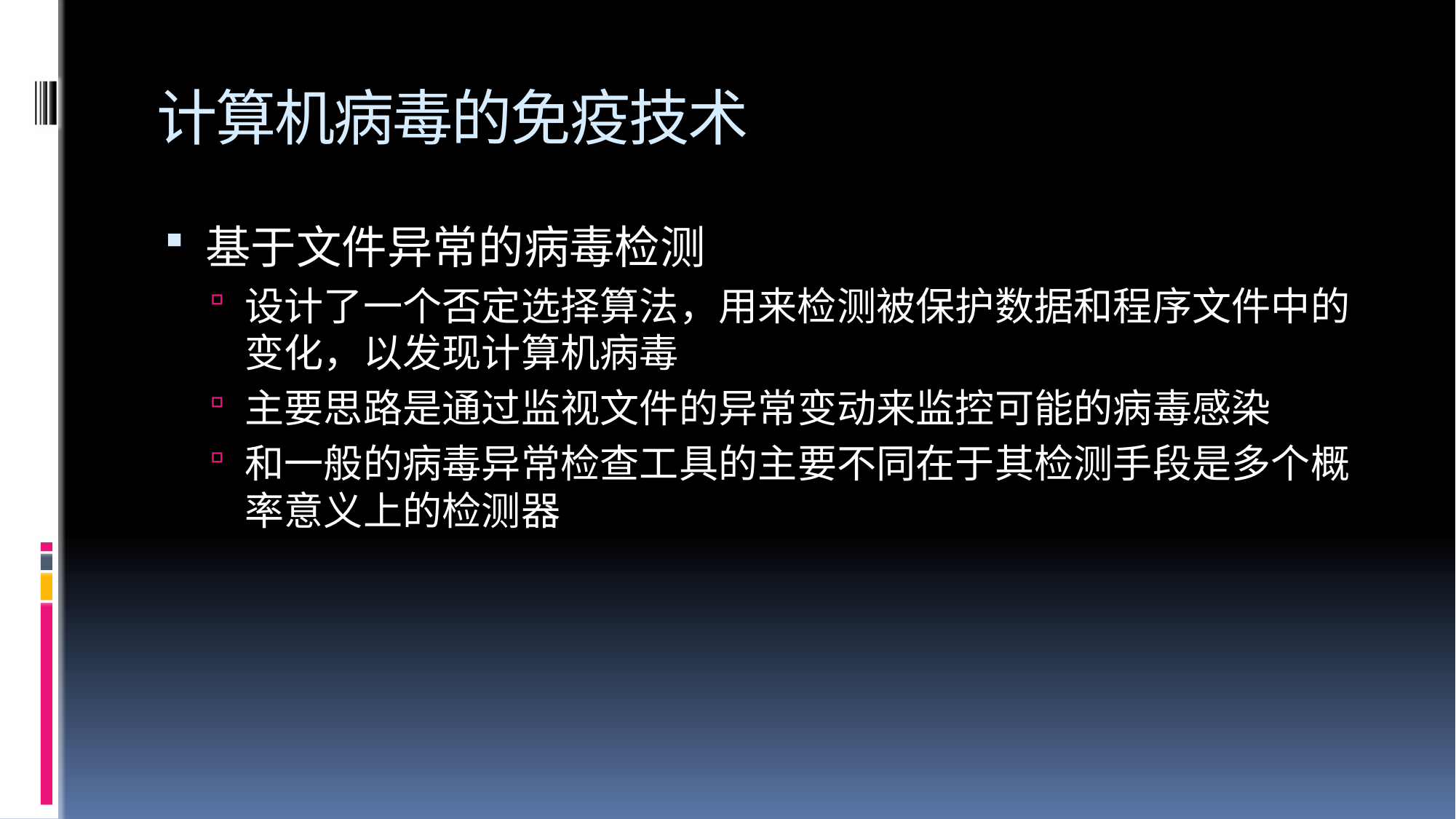

# 计算机病毒的免疫技术
基于文件异常的病毒检测
设计了一个否定选择算法，用来检测被保护数据和程序文件中的变化，以发现计算机病毒
主要思路是通过监视文件的异常变动来监控可能的病毒感染
和一般的病毒异常检查工具的主要不同在于其检测手段是多个概率意义上的检测器